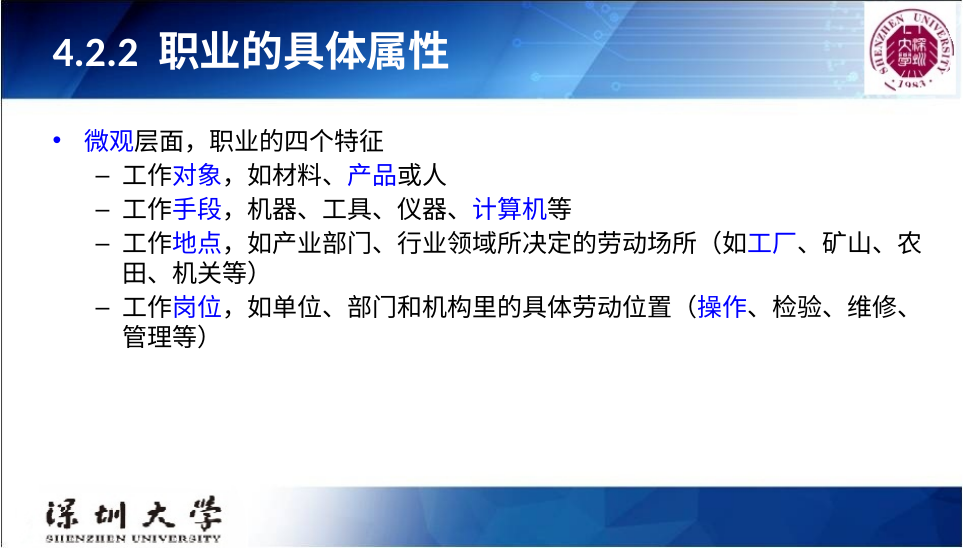

# 4.2.2 职业的具体属性
微观层面，职业的四个特征
工作对象，如材料、产品或人
工作手段，机器、工具、仪器、计算机等
工作地点，如产业部门、行业领域所决定的劳动场所（如工厂、矿山、农田、机关等）
工作岗位，如单位、部门和机构里的具体劳动位置（操作、检验、维修、管理等）
137